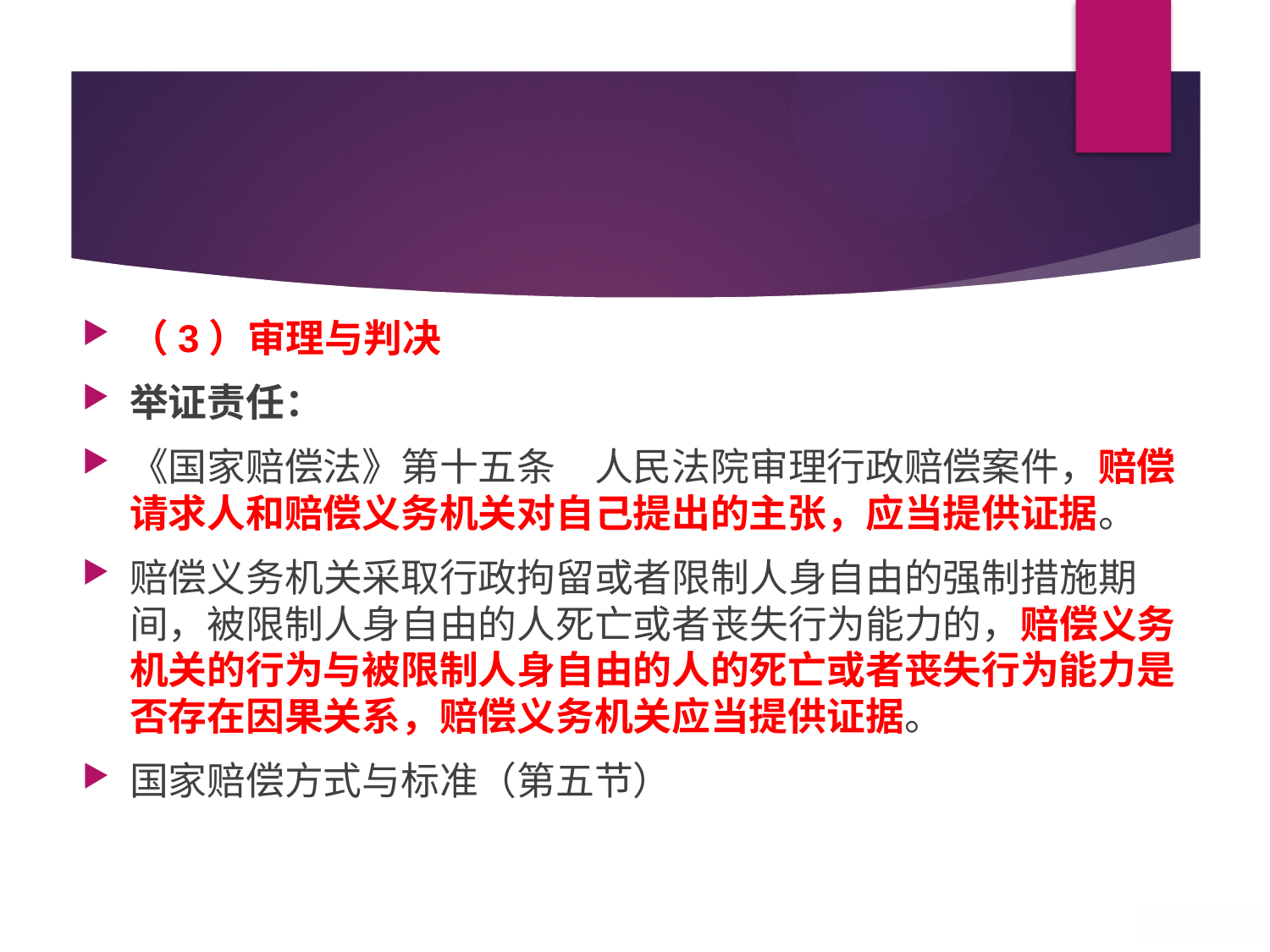

26
#
（3）审理与判决
举证责任：
《国家赔偿法》第十五条　人民法院审理行政赔偿案件，赔偿请求人和赔偿义务机关对自己提出的主张，应当提供证据。
赔偿义务机关采取行政拘留或者限制人身自由的强制措施期间，被限制人身自由的人死亡或者丧失行为能力的，赔偿义务机关的行为与被限制人身自由的人的死亡或者丧失行为能力是否存在因果关系，赔偿义务机关应当提供证据。
国家赔偿方式与标准（第五节）